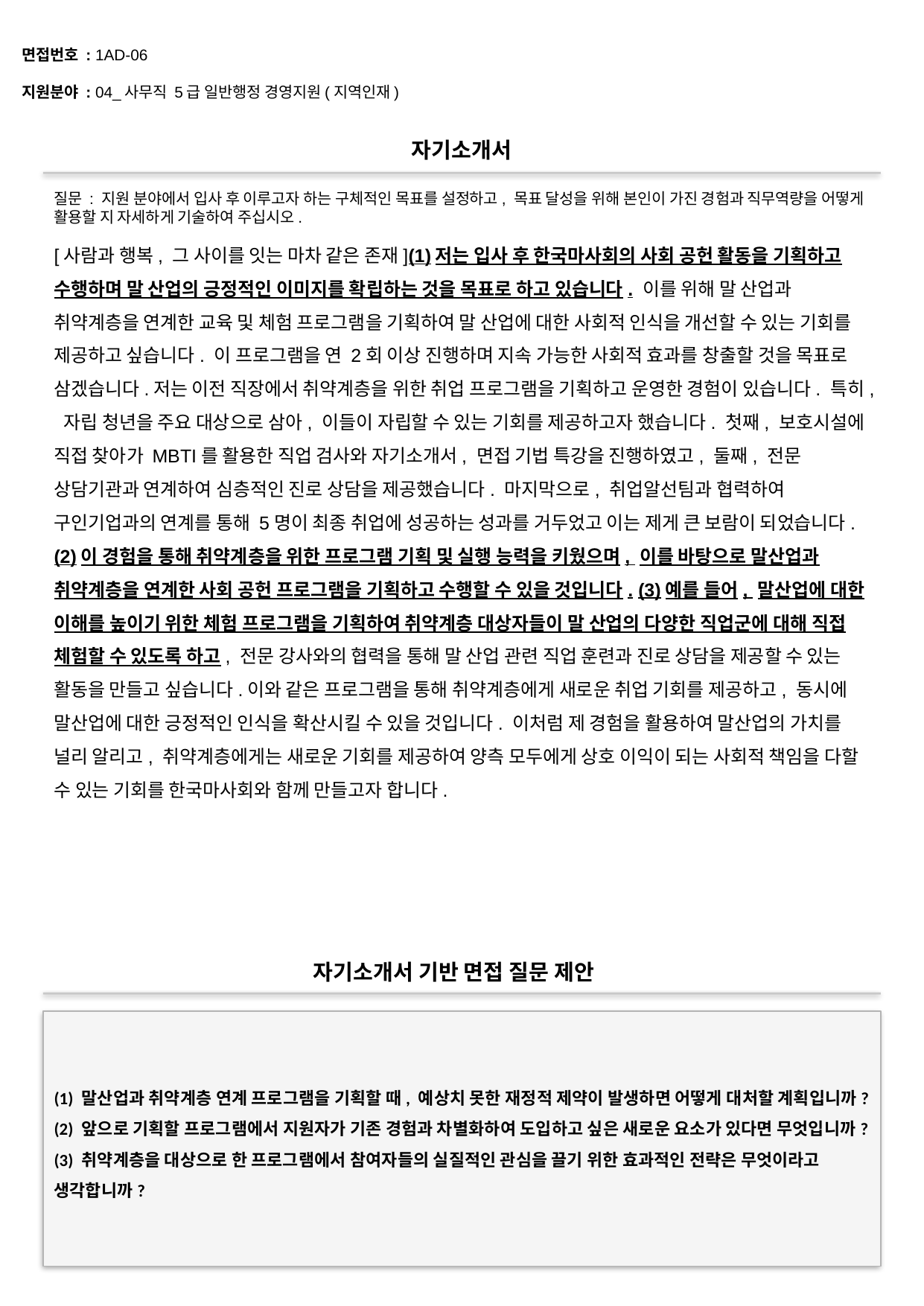

면접번호 : 1AD-06

지원분야 : 04_사무직 5급 일반행정 경영지원(지역인재)
#

자기소개서

질문 : 지원 분야에서 입사 후 이루고자 하는 구체적인 목표를 설정하고, 목표 달성을 위해 본인이 가진 경험과 직무역량을 어떻게 활용할 지 자세하게 기술하여 주십시오.

[사람과 행복, 그 사이를 잇는 마차 같은 존재](1)저는 입사 후 한국마사회의 사회 공헌 활동을 기획하고 수행하며 말 산업의 긍정적인 이미지를 확립하는 것을 목표로 하고 있습니다. 이를 위해 말 산업과 취약계층을 연계한 교육 및 체험 프로그램을 기획하여 말 산업에 대한 사회적 인식을 개선할 수 있는 기회를 제공하고 싶습니다. 이 프로그램을 연 2회 이상 진행하며 지속 가능한 사회적 효과를 창출할 것을 목표로 삼겠습니다.저는 이전 직장에서 취약계층을 위한 취업 프로그램을 기획하고 운영한 경험이 있습니다. 특히, 자립 청년을 주요 대상으로 삼아, 이들이 자립할 수 있는 기회를 제공하고자 했습니다. 첫째, 보호시설에 직접 찾아가 MBTI를 활용한 직업 검사와 자기소개서, 면접 기법 특강을 진행하였고, 둘째, 전문 상담기관과 연계하여 심층적인 진로 상담을 제공했습니다. 마지막으로, 취업알선팀과 협력하여 구인기업과의 연계를 통해 5명이 최종 취업에 성공하는 성과를 거두었고 이는 제게 큰 보람이 되었습니다.(2)이 경험을 통해 취약계층을 위한 프로그램 기획 및 실행 능력을 키웠으며, 이를 바탕으로 말산업과 취약계층을 연계한 사회 공헌 프로그램을 기획하고 수행할 수 있을 것입니다. (3)예를 들어, 말산업에 대한 이해를 높이기 위한 체험 프로그램을 기획하여 취약계층 대상자들이 말 산업의 다양한 직업군에 대해 직접 체험할 수 있도록 하고, 전문 강사와의 협력을 통해 말 산업 관련 직업 훈련과 진로 상담을 제공할 수 있는 활동을 만들고 싶습니다.이와 같은 프로그램을 통해 취약계층에게 새로운 취업 기회를 제공하고, 동시에 말산업에 대한 긍정적인 인식을 확산시킬 수 있을 것입니다. 이처럼 제 경험을 활용하여 말산업의 가치를 널리 알리고, 취약계층에게는 새로운 기회를 제공하여 양측 모두에게 상호 이익이 되는 사회적 책임을 다할 수 있는 기회를 한국마사회와 함께 만들고자 합니다.

자기소개서 기반 면접 질문 제안

(1) 말산업과 취약계층 연계 프로그램을 기획할 때, 예상치 못한 재정적 제약이 발생하면 어떻게 대처할 계획입니까?
(2) 앞으로 기획할 프로그램에서 지원자가 기존 경험과 차별화하여 도입하고 싶은 새로운 요소가 있다면 무엇입니까?
(3) 취약계층을 대상으로 한 프로그램에서 참여자들의 실질적인 관심을 끌기 위한 효과적인 전략은 무엇이라고 생각합니까?